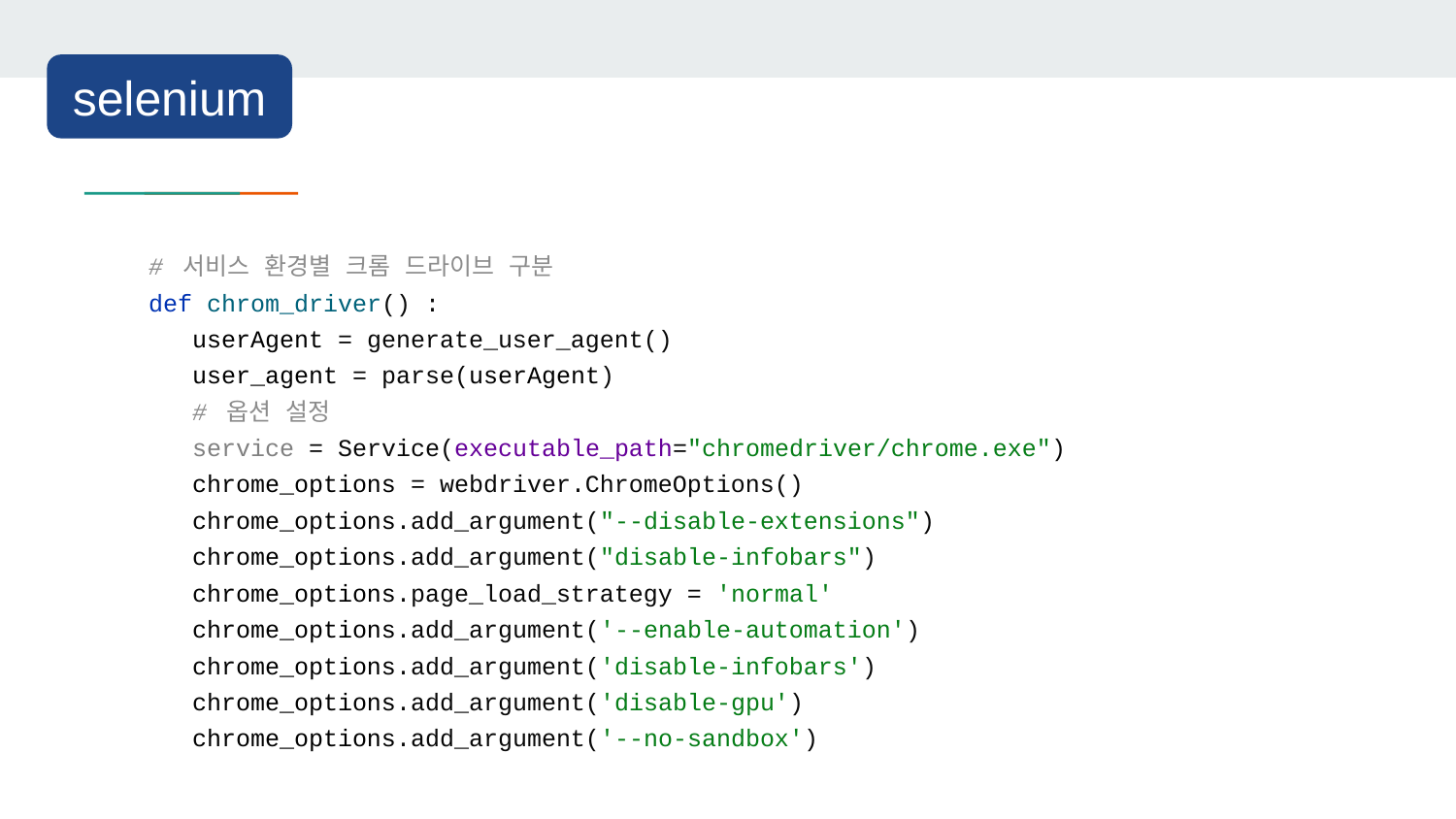

selenium
# 서비스 환경별 크롬 드라이브 구분
def chrom_driver() :
   userAgent = generate_user_agent()
   user_agent = parse(userAgent)
   # 옵션 설정
   service = Service(executable_path="chromedriver/chrome.exe")
   chrome_options = webdriver.ChromeOptions()
   chrome_options.add_argument("--disable-extensions")
   chrome_options.add_argument("disable-infobars")
   chrome_options.page_load_strategy = 'normal'
   chrome_options.add_argument('--enable-automation')
   chrome_options.add_argument('disable-infobars')
   chrome_options.add_argument('disable-gpu')
   chrome_options.add_argument('--no-sandbox')